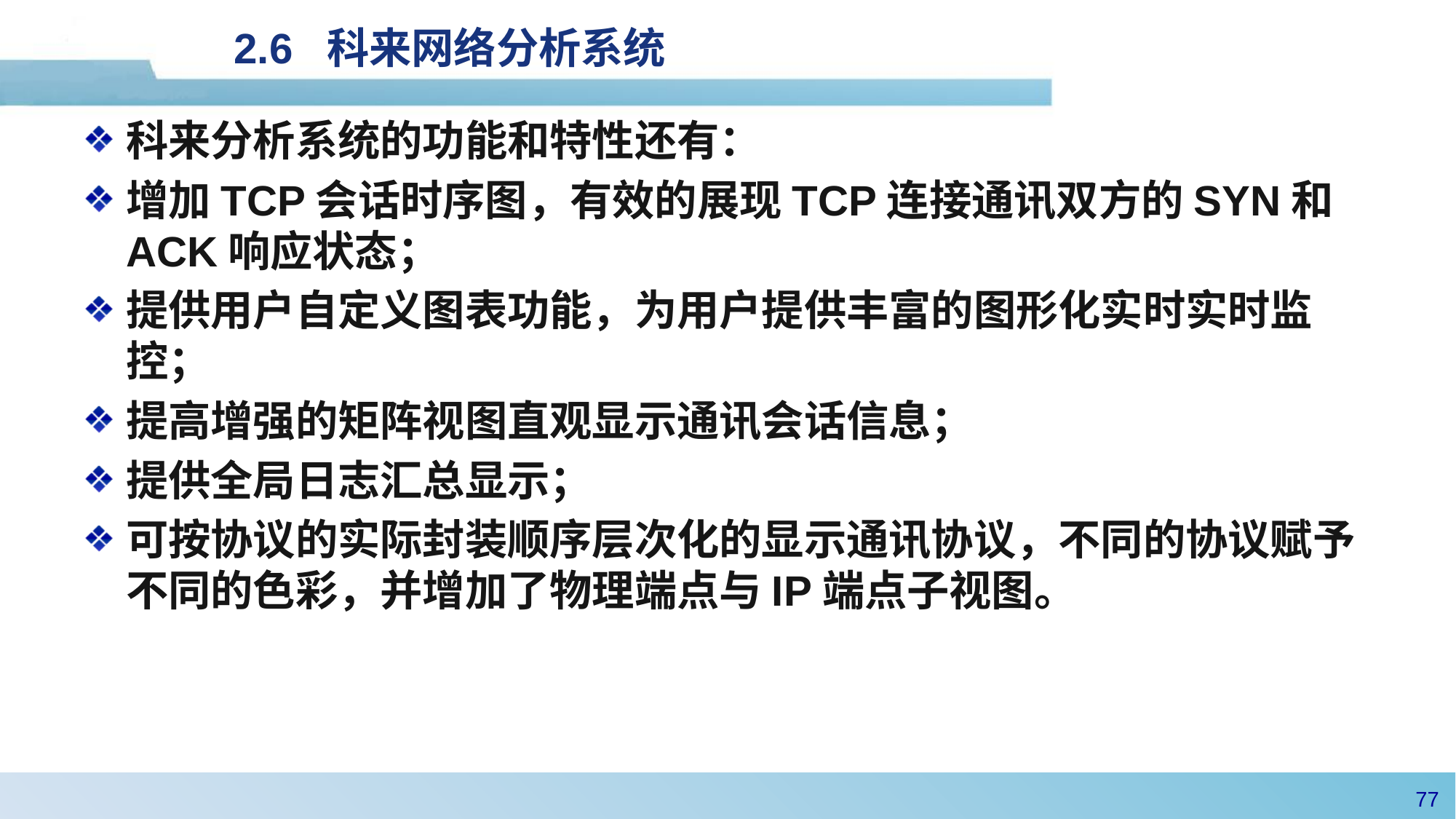

# 2.6  科来网络分析系统
科来分析系统的功能和特性还有：
增加TCP会话时序图，有效的展现TCP连接通讯双方的SYN和ACK响应状态；
提供用户自定义图表功能，为用户提供丰富的图形化实时实时监控；
提高增强的矩阵视图直观显示通讯会话信息；
提供全局日志汇总显示；
可按协议的实际封装顺序层次化的显示通讯协议，不同的协议赋予不同的色彩，并增加了物理端点与IP端点子视图。
77